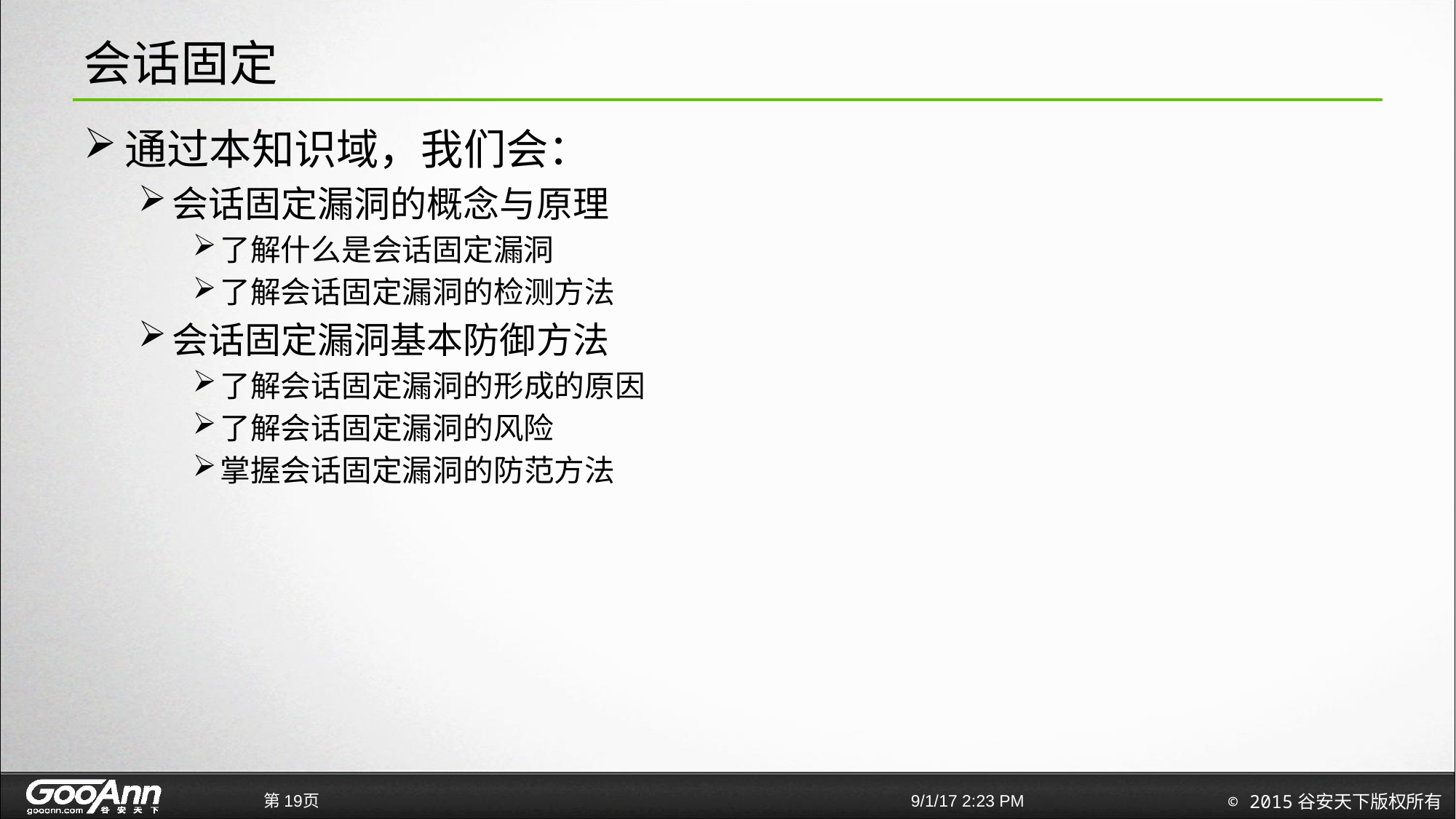

# 会话固定
通过本知识域，我们会：
会话固定漏洞的概念与原理
了解什么是会话固定漏洞
了解会话固定漏洞的检测方法
会话固定漏洞基本防御方法
了解会话固定漏洞的形成的原因
了解会话固定漏洞的风险
掌握会话固定漏洞的防范方法